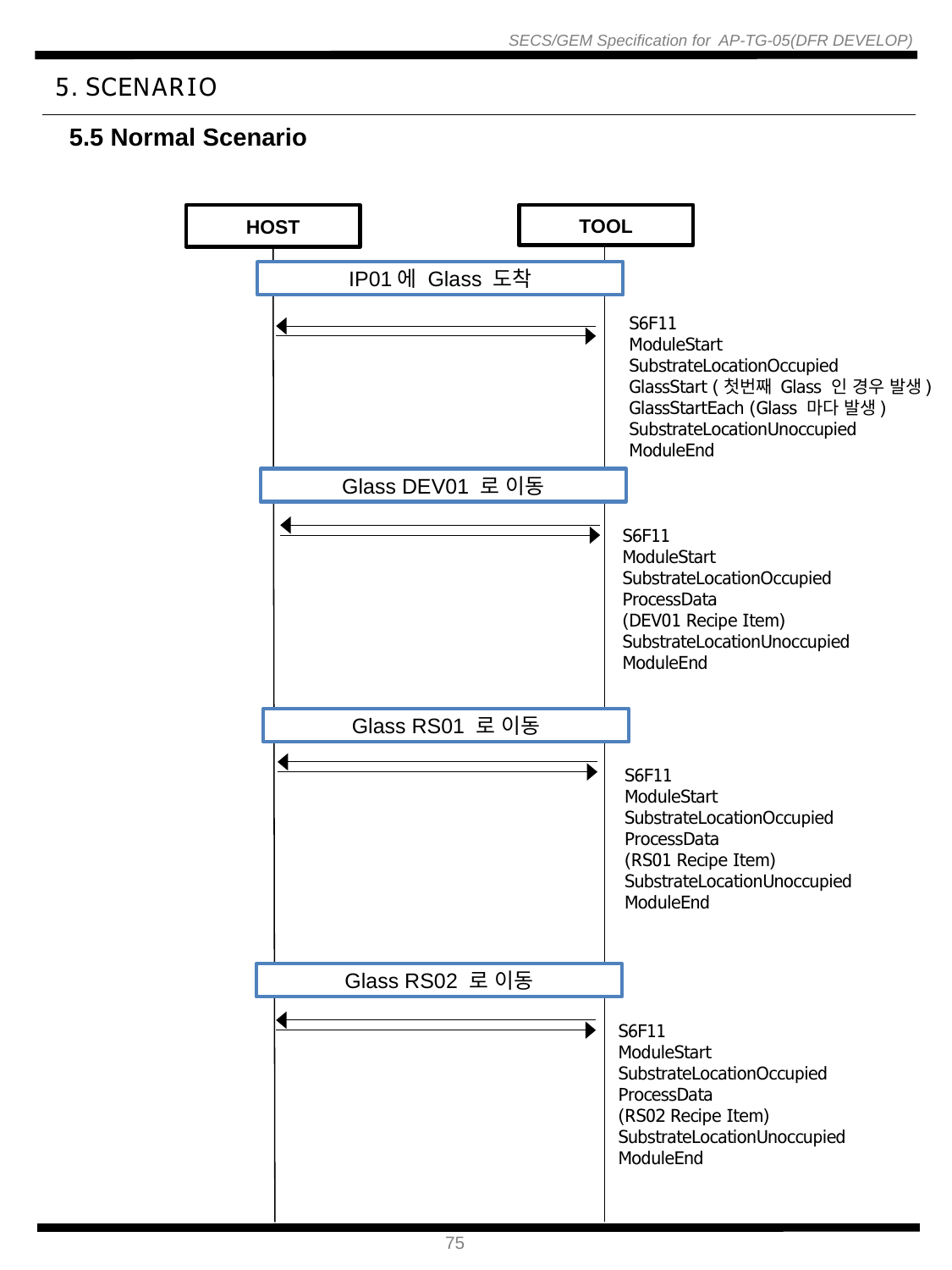

5. SCENARIO
5.5 Normal Scenario
HOST
TOOL
IP01에 Glass 도착
S6F11
ModuleStart
SubstrateLocationOccupied
GlassStart (첫번째 Glass 인 경우 발생)
GlassStartEach (Glass 마다 발생)
SubstrateLocationUnoccupied
ModuleEnd
Glass DEV01 로 이동
S6F11
ModuleStart
SubstrateLocationOccupied
ProcessData
(DEV01 Recipe Item)
SubstrateLocationUnoccupied
ModuleEnd
Glass RS01 로 이동
S6F11
ModuleStart
SubstrateLocationOccupied
ProcessData
(RS01 Recipe Item)
SubstrateLocationUnoccupied
ModuleEnd
Glass RS02 로 이동
S6F11
ModuleStart
SubstrateLocationOccupied
ProcessData
(RS02 Recipe Item)
SubstrateLocationUnoccupied
ModuleEnd